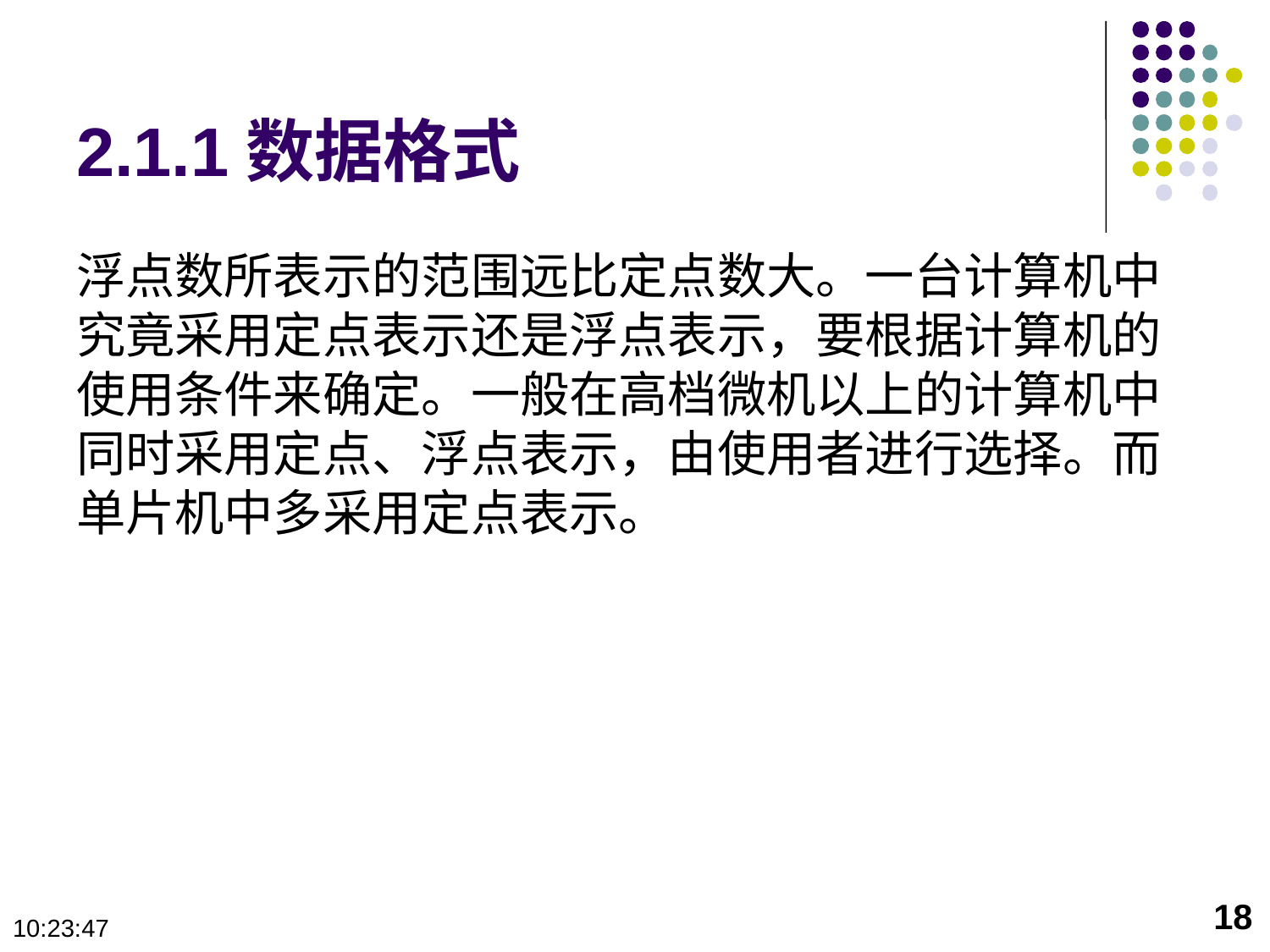

# 2.1.1数据格式
浮点数所表示的范围远比定点数大。一台计算机中究竟采用定点表示还是浮点表示，要根据计算机的使用条件来确定。一般在高档微机以上的计算机中同时采用定点、浮点表示，由使用者进行选择。而单片机中多采用定点表示。
18
10:23:47